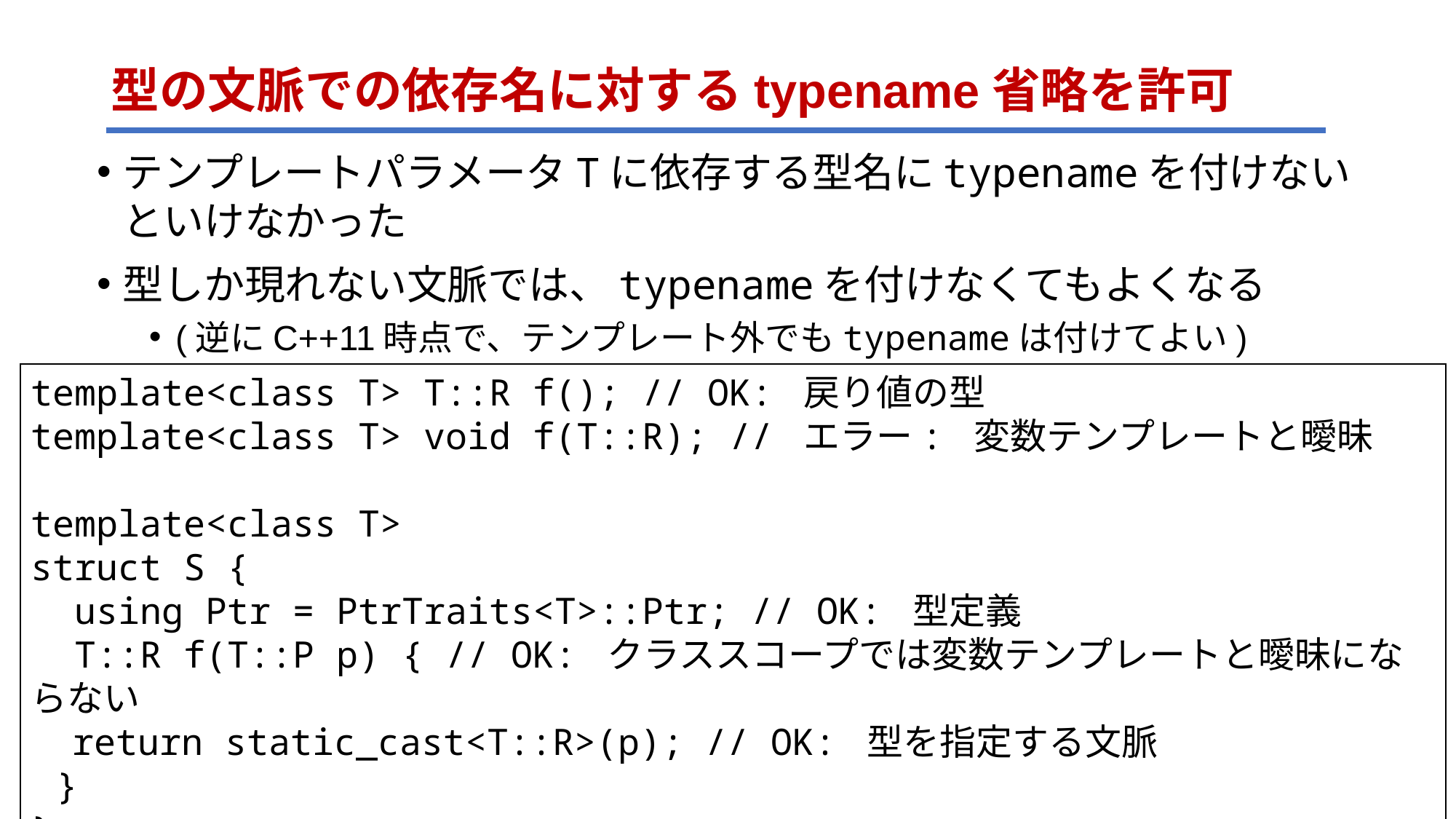

# 型の文脈での依存名に対するtypename省略を許可
テンプレートパラメータTに依存する型名にtypenameを付けないといけなかった
型しか現れない文脈では、typenameを付けなくてもよくなる
(逆にC++11時点で、テンプレート外でもtypenameは付けてよい)
template<class T> T::R f(); // OK: 戻り値の型
template<class T> void f(T::R); // エラー: 変数テンプレートと曖昧
template<class T>
struct S {
  using Ptr = PtrTraits<T>::Ptr; // OK: 型定義
  T::R f(T::P p) { // OK: クラススコープでは変数テンプレートと曖昧にならない
    return static_cast<T::R>(p); // OK: 型を指定する文脈
  }
};